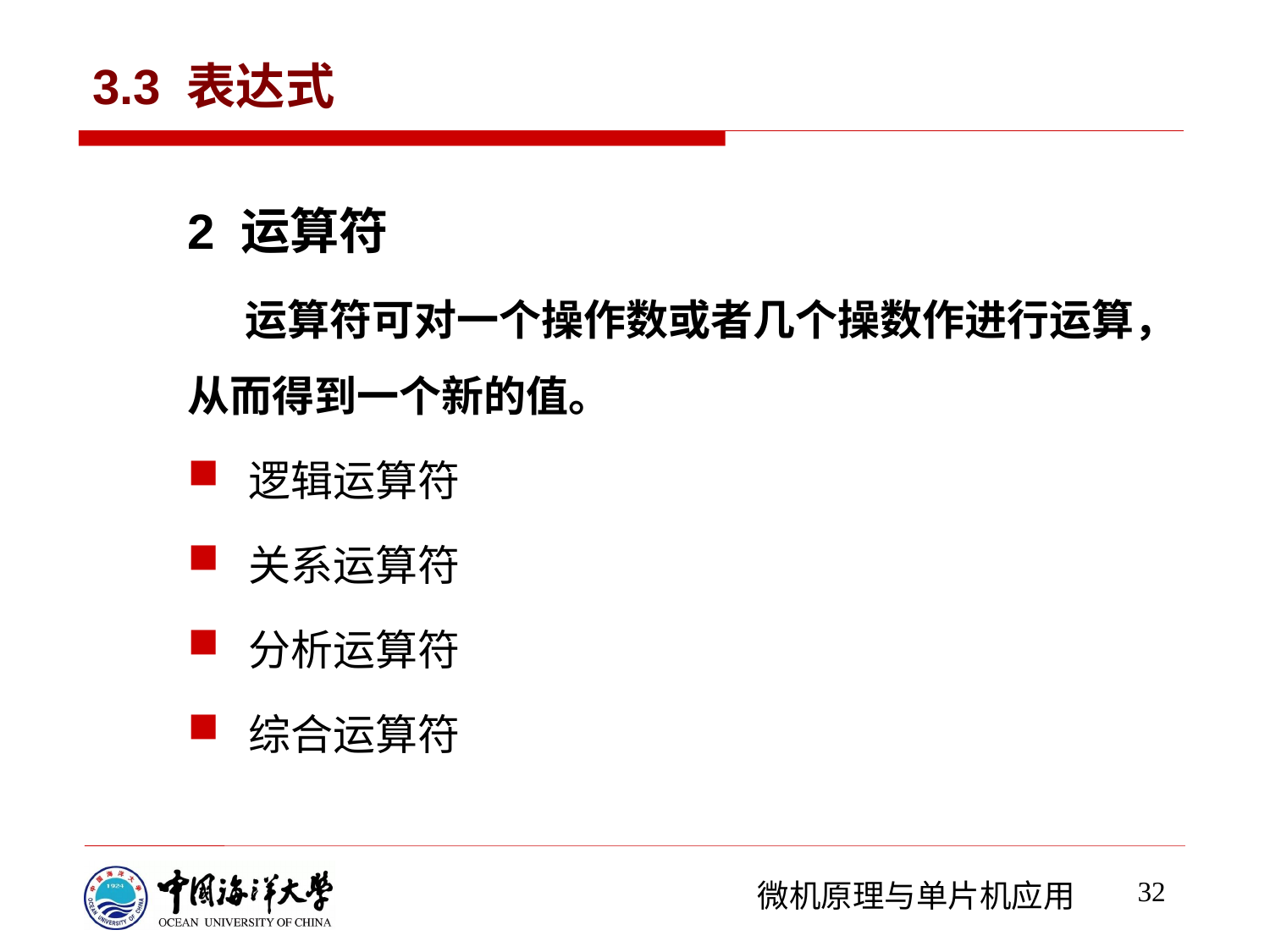

# 3.3 表达式
2 运算符
     运算符可对一个操作数或者几个操数作进行运算，从而得到一个新的值。
逻辑运算符
关系运算符
分析运算符
综合运算符

32